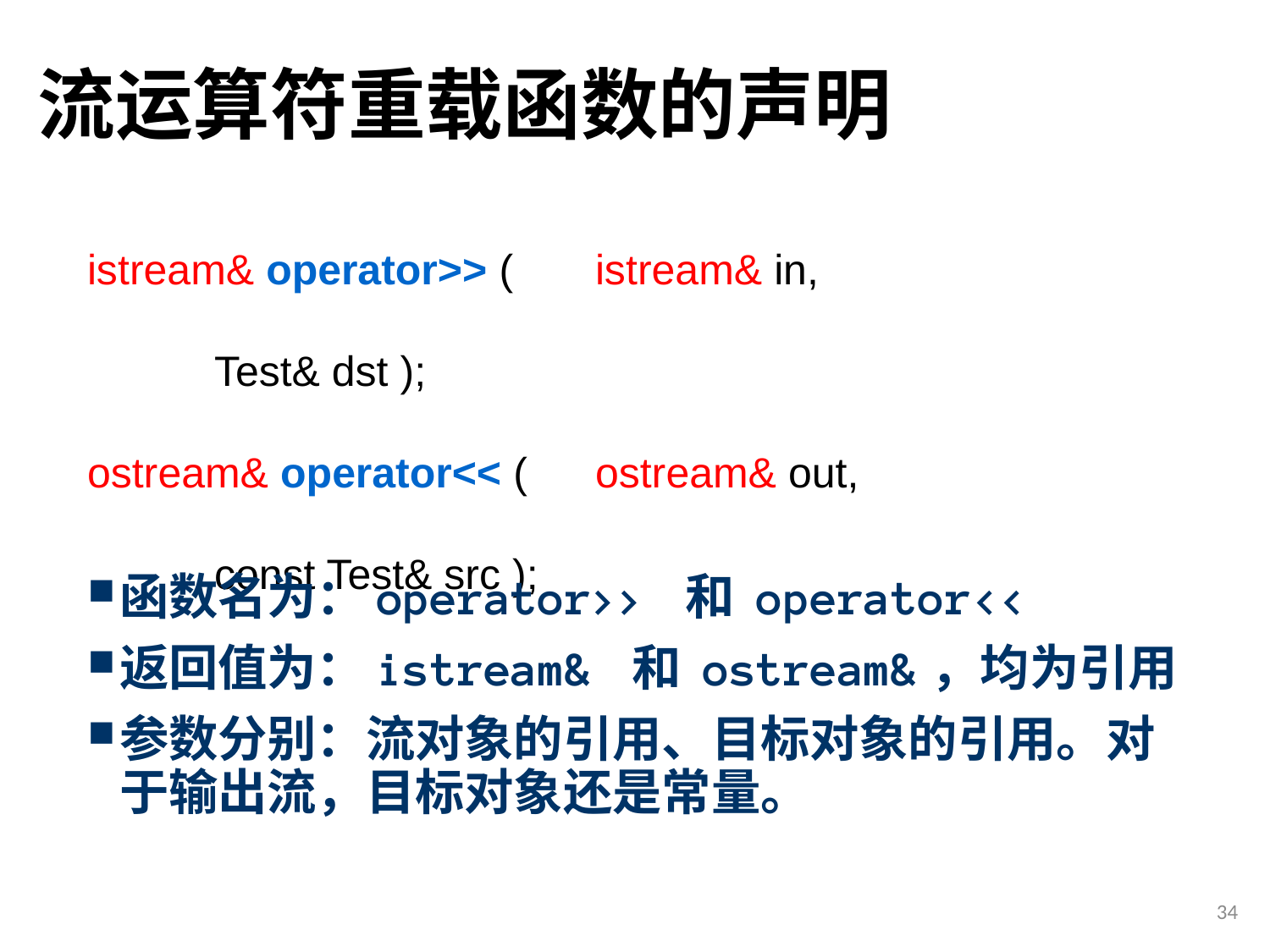

# 流运算符重载函数的声明
istream& operator>> (	istream& in,
									Test& dst );

ostream& operator<< (	ostream& out,
									const Test& src );
函数名为：operator>> 和 operator<<
返回值为：istream& 和 ostream&，均为引用
参数分别：流对象的引用、目标对象的引用。对于输出流，目标对象还是常量。
34